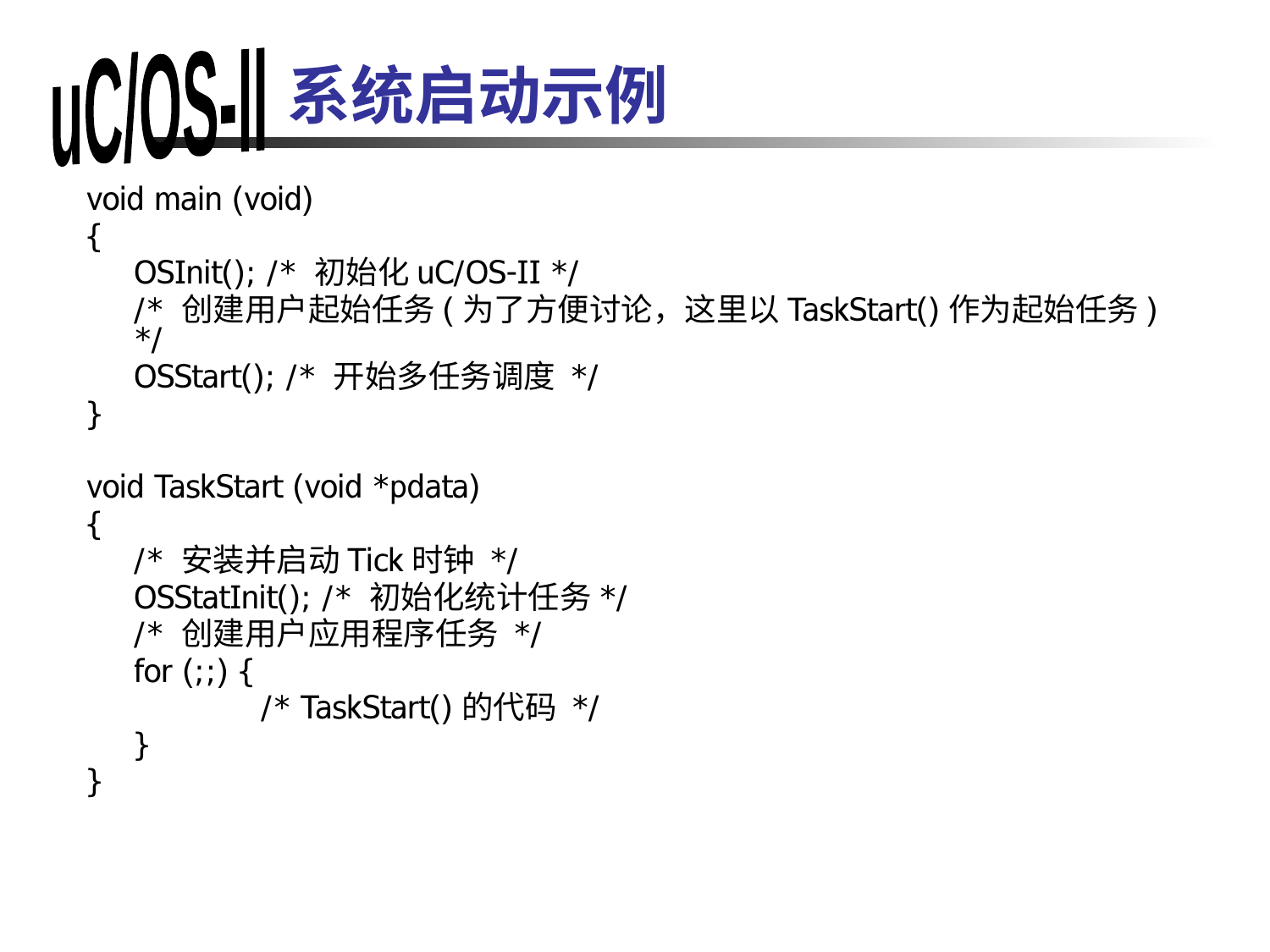

# 系统启动示例
void main (void)
{
	OSInit(); /* 初始化uC/OS-II */
	/* 创建用户起始任务(为了方便讨论，这里以TaskStart()作为起始任务) */
	OSStart(); /* 开始多任务调度 */
}

void TaskStart (void *pdata)
{
	/* 安装并启动Tick时钟 */
	OSStatInit(); /* 初始化统计任务*/
	/* 创建用户应用程序任务 */
	for (;;) {
		/* TaskStart()的代码 */
	}
}